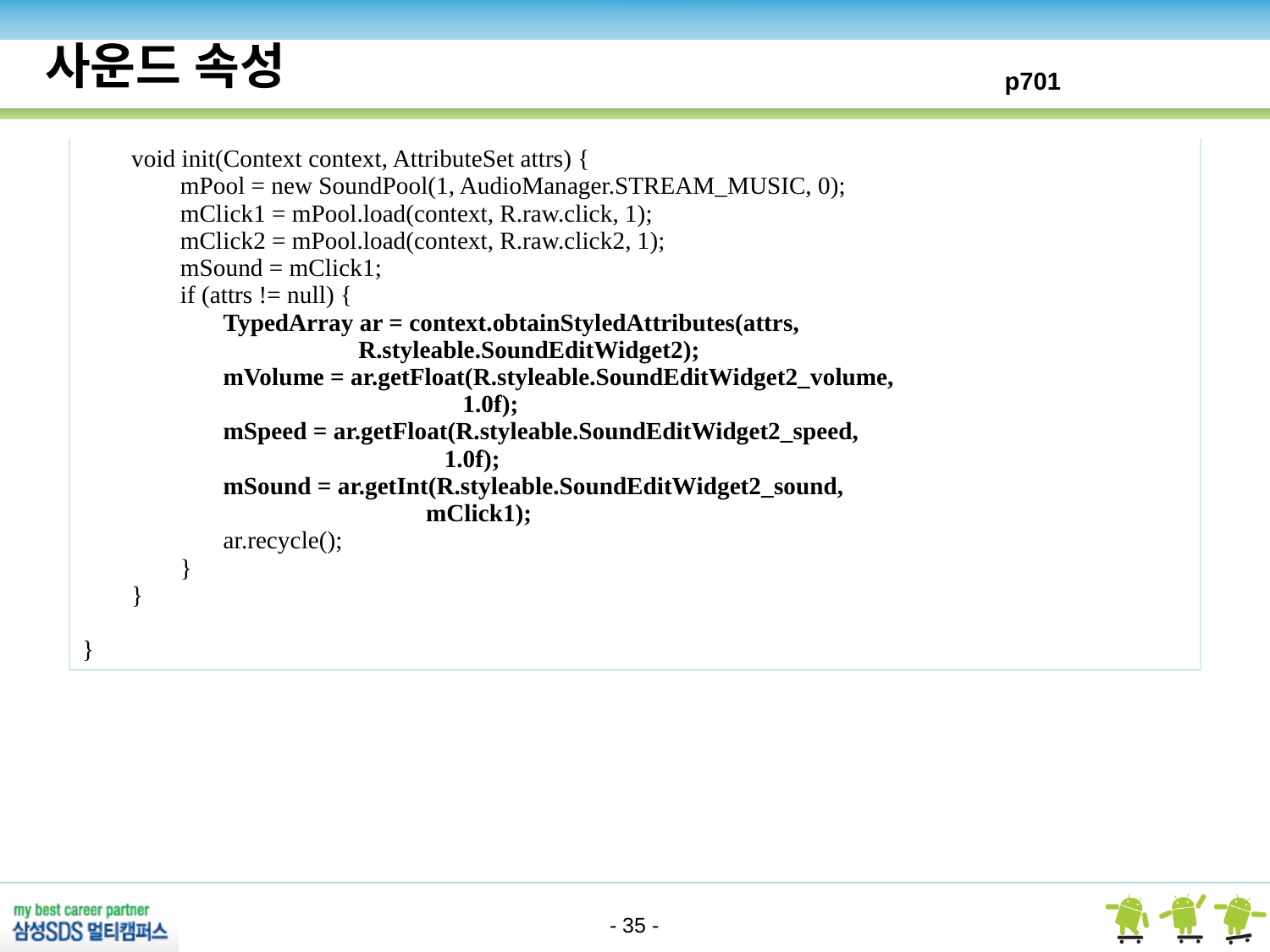

사운드 속성
p701
| void init(Context context, AttributeSet attrs) { mPool = new SoundPool(1, AudioManager.STREAM\_MUSIC, 0); mClick1 = mPool.load(context, R.raw.click, 1); mClick2 = mPool.load(context, R.raw.click2, 1); mSound = mClick1; if (attrs != null) { TypedArray ar = context.obtainStyledAttributes(attrs, R.styleable.SoundEditWidget2); mVolume = ar.getFloat(R.styleable.SoundEditWidget2\_volume, 1.0f); mSpeed = ar.getFloat(R.styleable.SoundEditWidget2\_speed, 1.0f); mSound = ar.getInt(R.styleable.SoundEditWidget2\_sound, mClick1); ar.recycle(); } } } |
| --- |
- 35 -